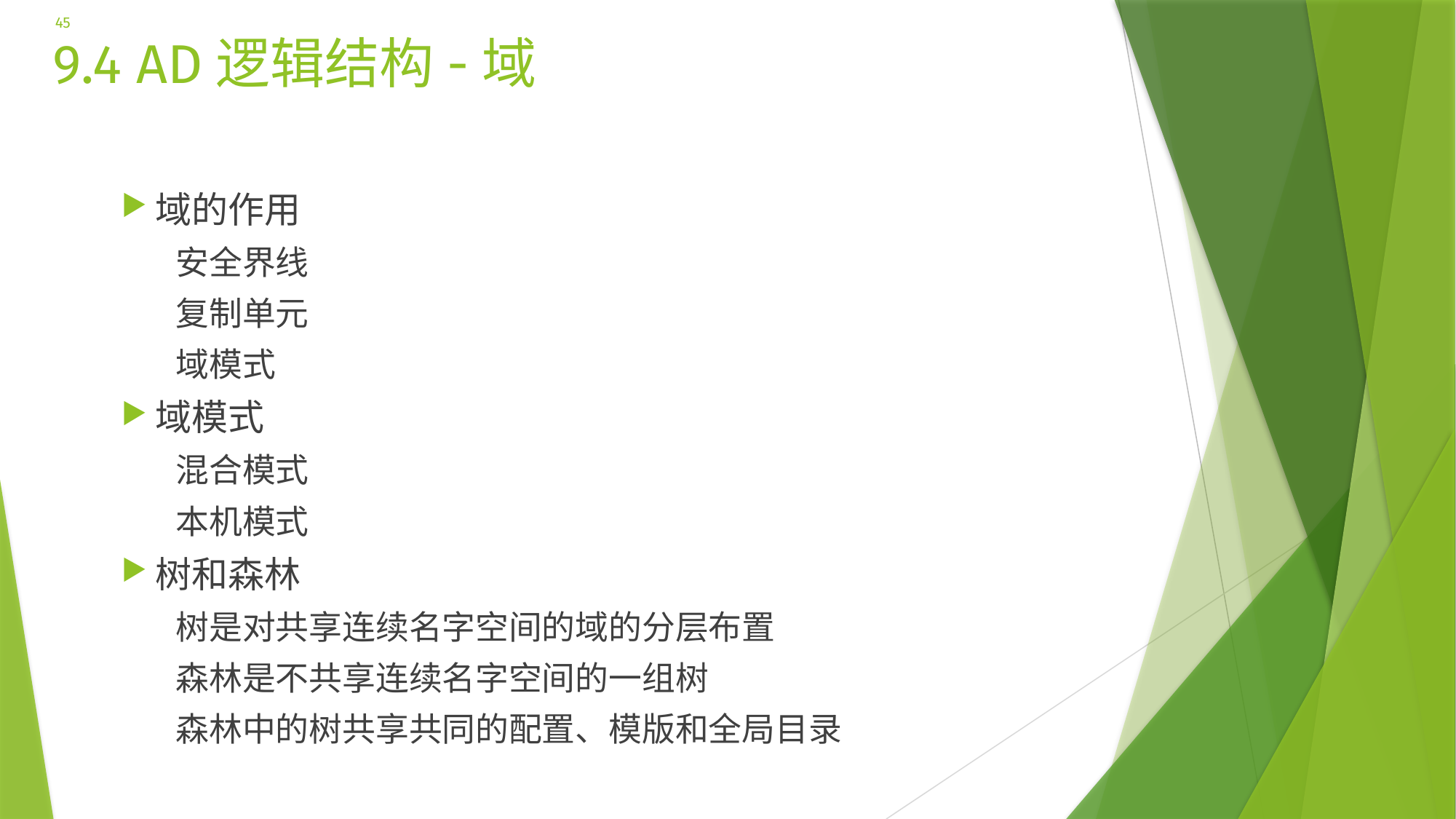

45
# 9.4 AD逻辑结构-域
域的作用
安全界线
复制单元
域模式
域模式
混合模式
本机模式
树和森林
树是对共享连续名字空间的域的分层布置
森林是不共享连续名字空间的一组树
森林中的树共享共同的配置、模版和全局目录